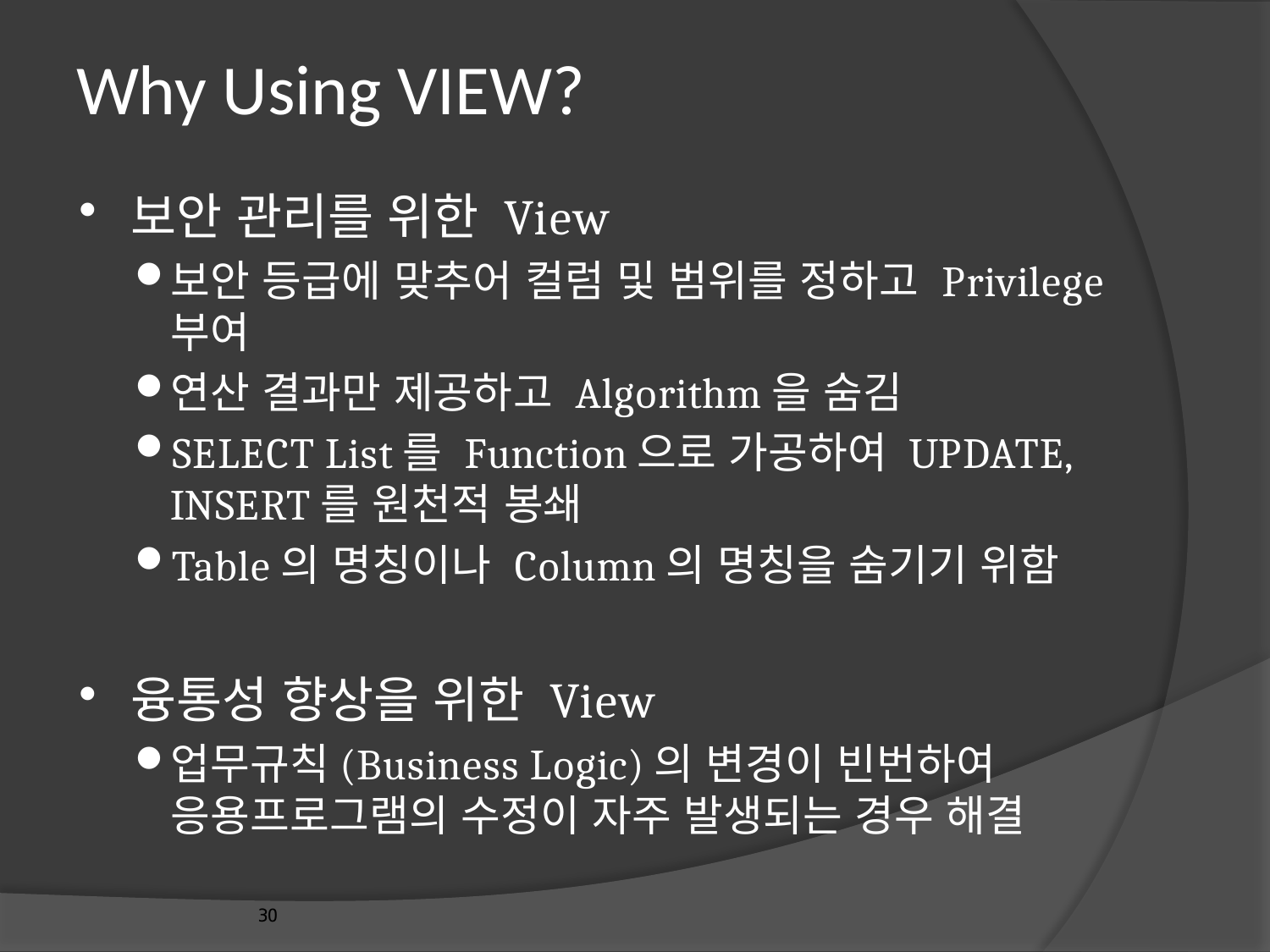

# Why Using VIEW?
보안 관리를 위한 View
보안 등급에 맞추어 컬럼 및 범위를 정하고 Privilege 부여
연산 결과만 제공하고 Algorithm을 숨김
SELECT List를 Function으로 가공하여 UPDATE, INSERT를 원천적 봉쇄
Table의 명칭이나 Column의 명칭을 숨기기 위함

융통성 향상을 위한 View
업무규칙(Business Logic)의 변경이 빈번하여 응용프로그램의 수정이 자주 발생되는 경우 해결
30